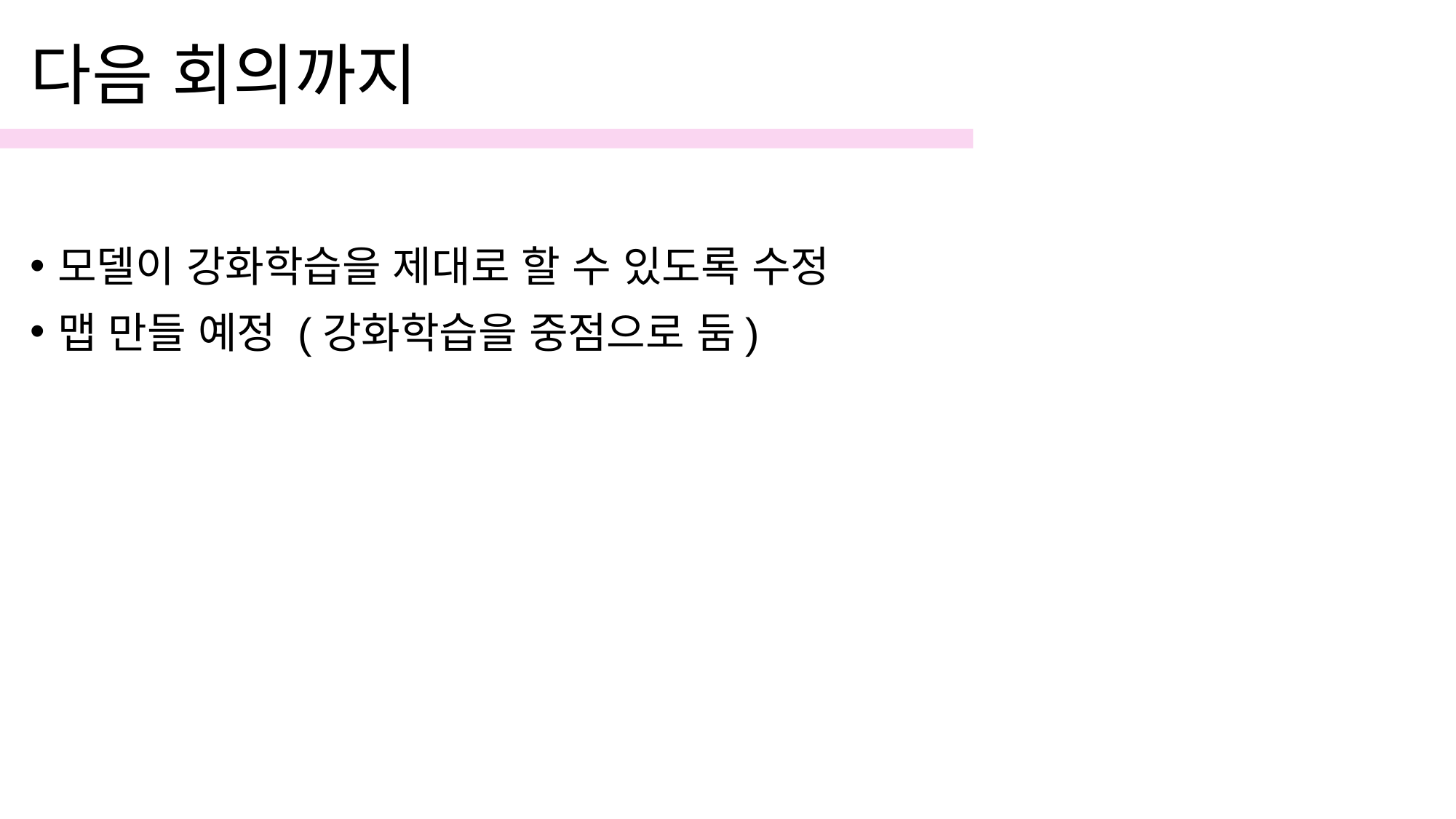

# 다음 회의까지
모델이 강화학습을 제대로 할 수 있도록 수정
맵 만들 예정 (강화학습을 중점으로 둠)